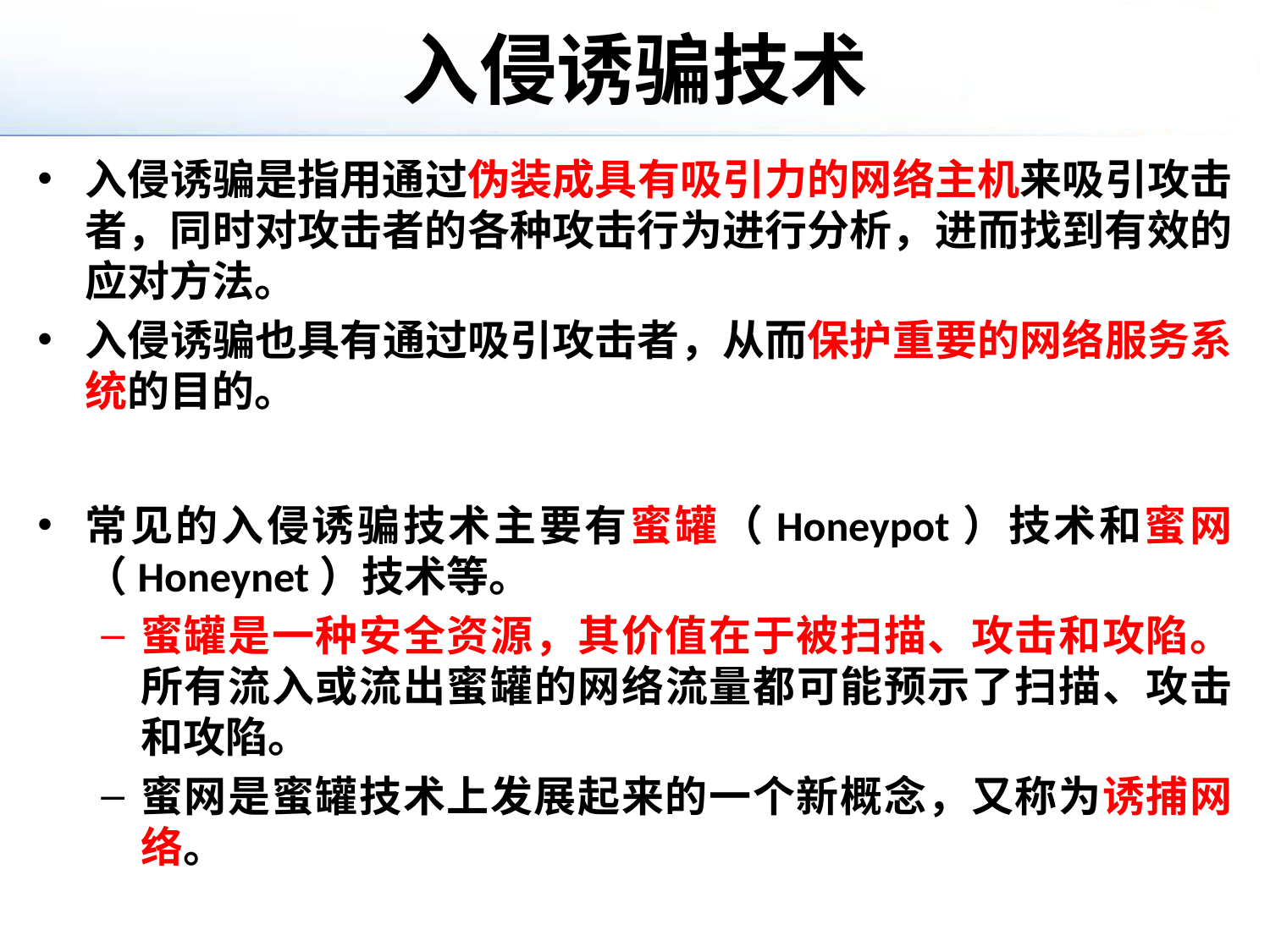

# 入侵诱骗技术
入侵诱骗是指用通过伪装成具有吸引力的网络主机来吸引攻击者，同时对攻击者的各种攻击行为进行分析，进而找到有效的应对方法。
入侵诱骗也具有通过吸引攻击者，从而保护重要的网络服务系统的目的。

常见的入侵诱骗技术主要有蜜罐（Honeypot）技术和蜜网（Honeynet）技术等。
蜜罐是一种安全资源，其价值在于被扫描、攻击和攻陷。所有流入或流出蜜罐的网络流量都可能预示了扫描、攻击和攻陷。
蜜网是蜜罐技术上发展起来的一个新概念，又称为诱捕网络。